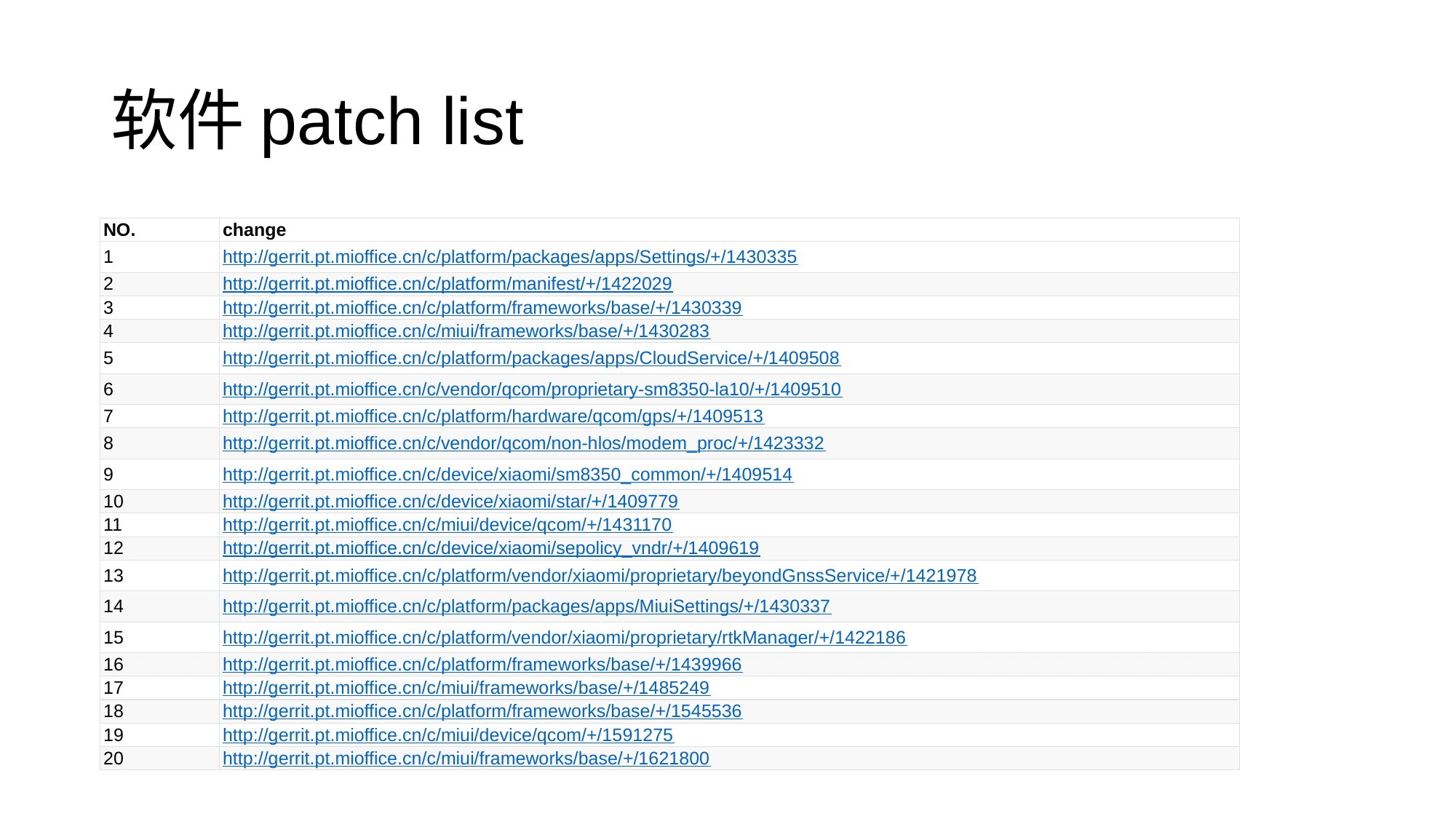

# 软件patch list
| NO. | change |
| --- | --- |
| 1 | http://gerrit.pt.mioffice.cn/c/platform/packages/apps/Settings/+/1430335 |
| 2 | http://gerrit.pt.mioffice.cn/c/platform/manifest/+/1422029 |
| 3 | http://gerrit.pt.mioffice.cn/c/platform/frameworks/base/+/1430339 |
| 4 | http://gerrit.pt.mioffice.cn/c/miui/frameworks/base/+/1430283 |
| 5 | http://gerrit.pt.mioffice.cn/c/platform/packages/apps/CloudService/+/1409508 |
| 6 | http://gerrit.pt.mioffice.cn/c/vendor/qcom/proprietary-sm8350-la10/+/1409510 |
| 7 | http://gerrit.pt.mioffice.cn/c/platform/hardware/qcom/gps/+/1409513 |
| 8 | http://gerrit.pt.mioffice.cn/c/vendor/qcom/non-hlos/modem\_proc/+/1423332 |
| 9 | http://gerrit.pt.mioffice.cn/c/device/xiaomi/sm8350\_common/+/1409514 |
| 10 | http://gerrit.pt.mioffice.cn/c/device/xiaomi/star/+/1409779 |
| 11 | http://gerrit.pt.mioffice.cn/c/miui/device/qcom/+/1431170 |
| 12 | http://gerrit.pt.mioffice.cn/c/device/xiaomi/sepolicy\_vndr/+/1409619 |
| 13 | http://gerrit.pt.mioffice.cn/c/platform/vendor/xiaomi/proprietary/beyondGnssService/+/1421978 |
| 14 | http://gerrit.pt.mioffice.cn/c/platform/packages/apps/MiuiSettings/+/1430337 |
| 15 | http://gerrit.pt.mioffice.cn/c/platform/vendor/xiaomi/proprietary/rtkManager/+/1422186 |
| 16 | http://gerrit.pt.mioffice.cn/c/platform/frameworks/base/+/1439966 |
| 17 | http://gerrit.pt.mioffice.cn/c/miui/frameworks/base/+/1485249 |
| 18 | http://gerrit.pt.mioffice.cn/c/platform/frameworks/base/+/1545536 |
| 19 | http://gerrit.pt.mioffice.cn/c/miui/device/qcom/+/1591275 |
| 20 | http://gerrit.pt.mioffice.cn/c/miui/frameworks/base/+/1621800 |